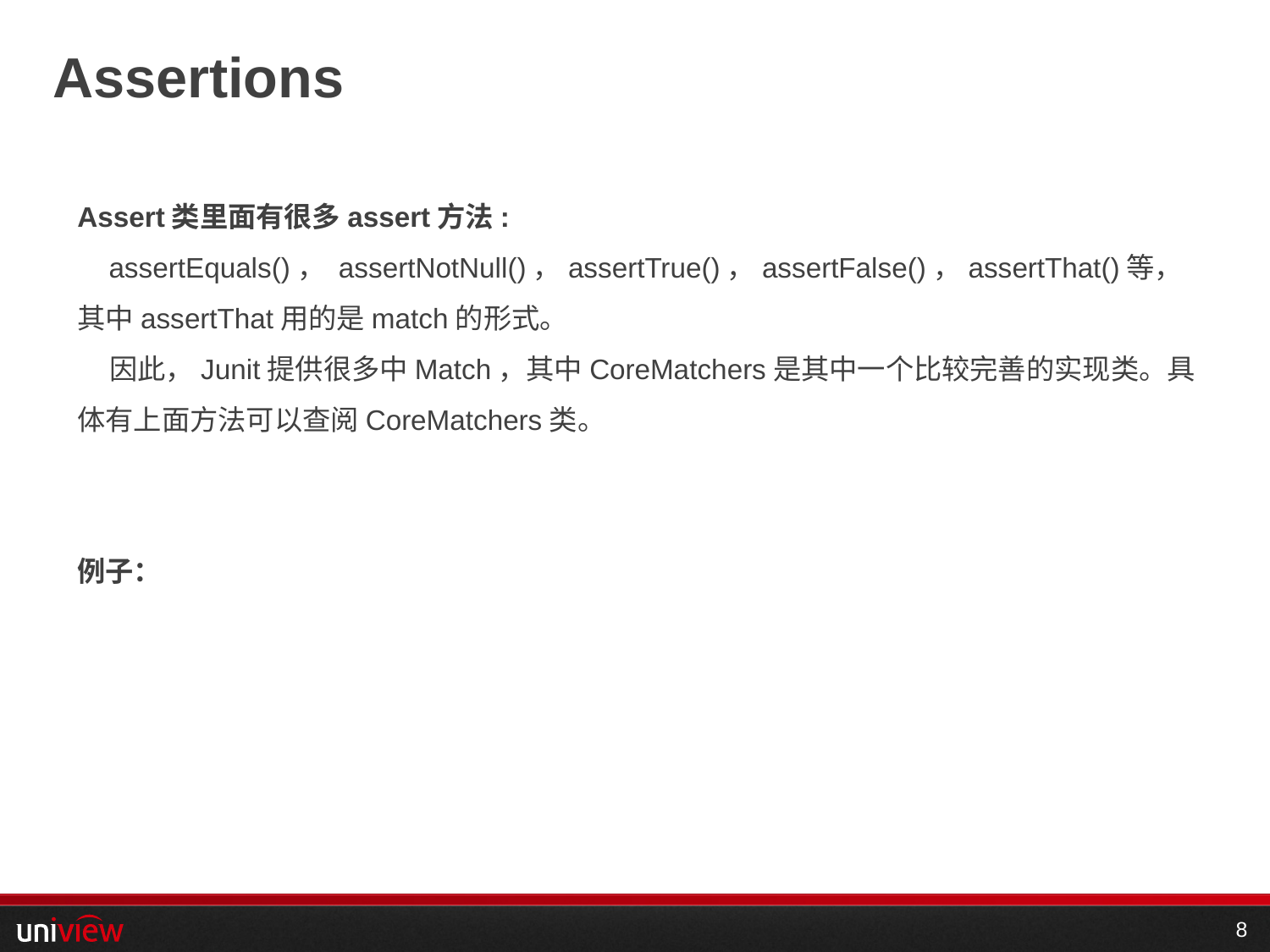

# Assertions
Assert类里面有很多assert方法:
    assertEquals()， assertNotNull()，assertTrue()，assertFalse()，assertThat()等，
其中assertThat用的是match的形式。
    因此，Junit提供很多中Match，其中CoreMatchers是其中一个比较完善的实现类。具体有上面方法可以查阅CoreMatchers类。

例子：